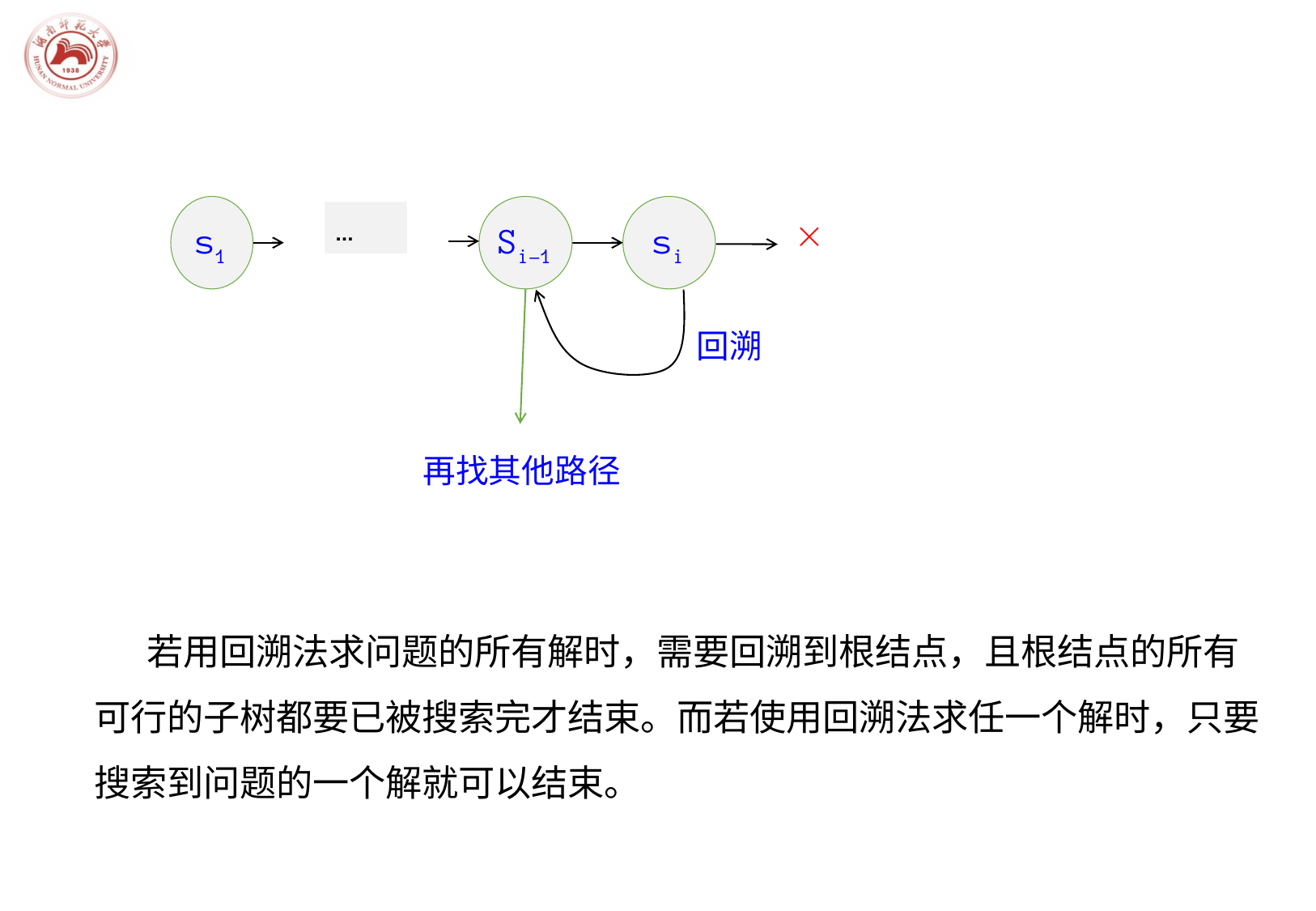

s1
Si-1
…
si
×

回溯
再找其他路径
　  若用回溯法求问题的所有解时，需要回溯到根结点，且根结点的所有可行的子树都要已被搜索完才结束。而若使用回溯法求任一个解时，只要搜索到问题的一个解就可以结束。